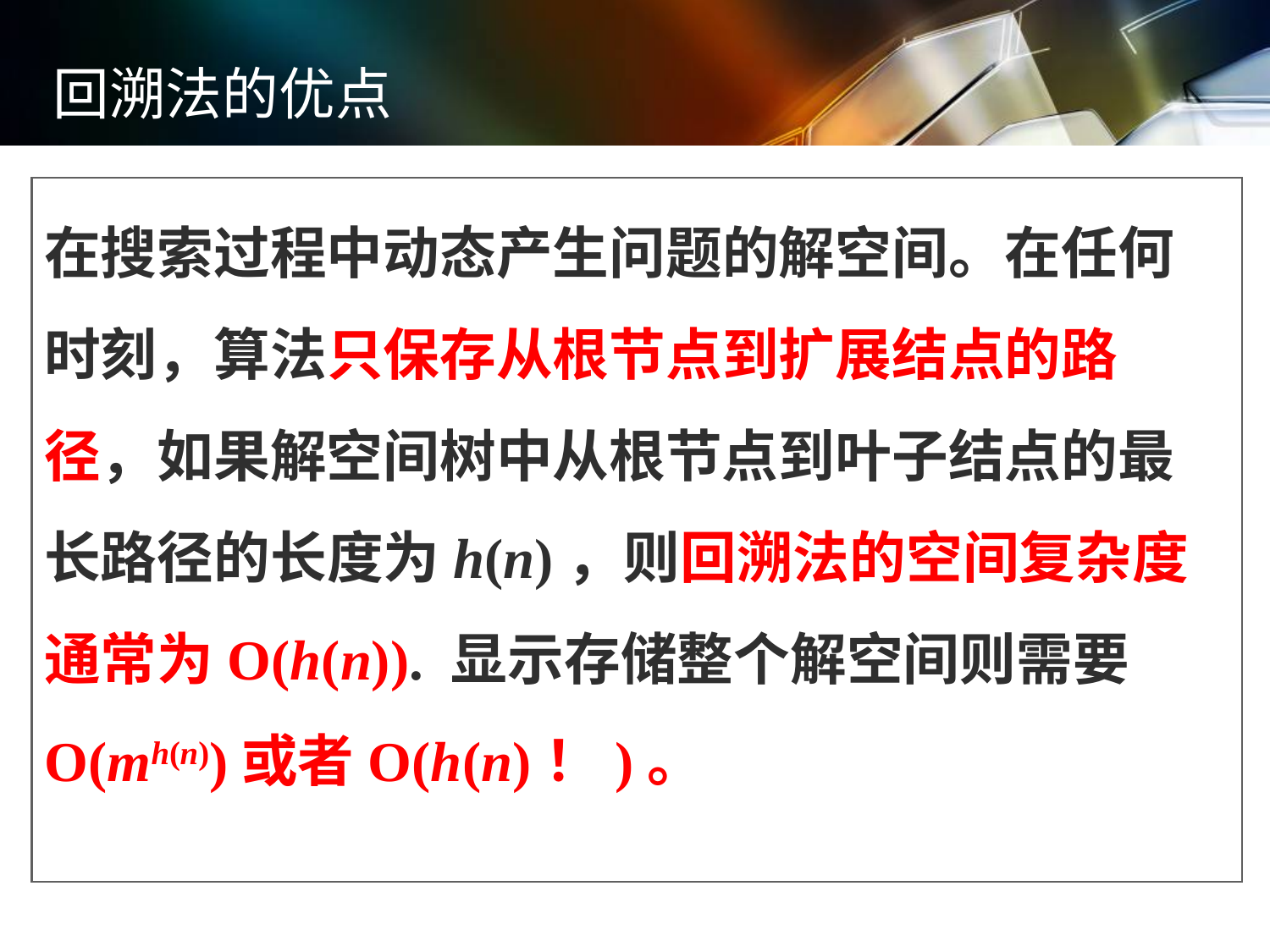

回溯法的优点
在搜索过程中动态产生问题的解空间。在任何时刻，算法只保存从根节点到扩展结点的路径，如果解空间树中从根节点到叶子结点的最长路径的长度为h(n)，则回溯法的空间复杂度通常为O(h(n)). 显示存储整个解空间则需要O(mh(n))或者O(h(n)！)。